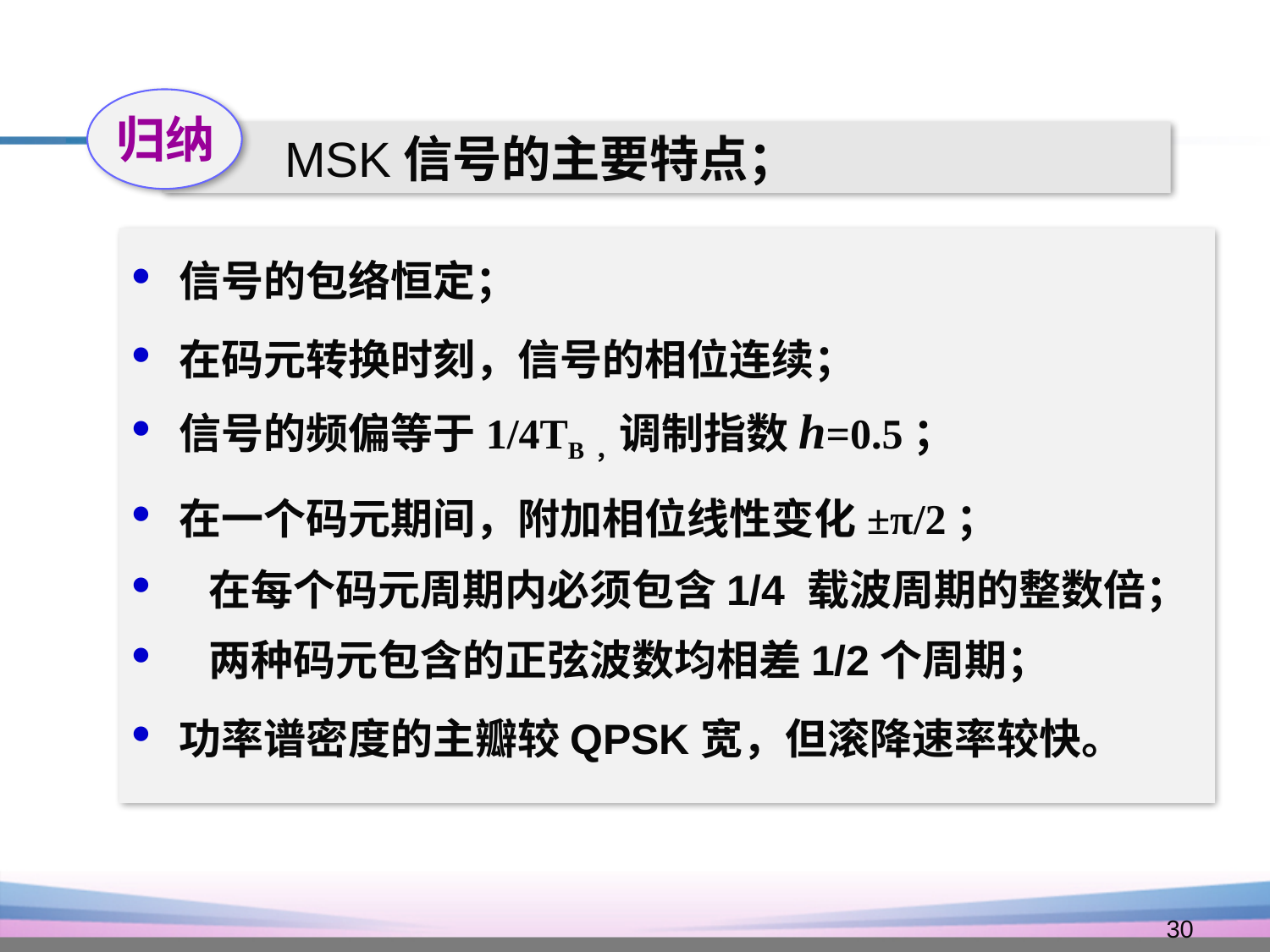

归纳
        MSK信号的主要特点；
信号的包络恒定；
在码元转换时刻，信号的相位连续；
信号的频偏等于1/4TB，调制指数h=0.5；
在一个码元期间，附加相位线性变化±π/2；
  在每个码元周期内必须包含1/4 载波周期的整数倍；
  两种码元包含的正弦波数均相差1/2个周期；
功率谱密度的主瓣较QPSK宽，但滚降速率较快。

30